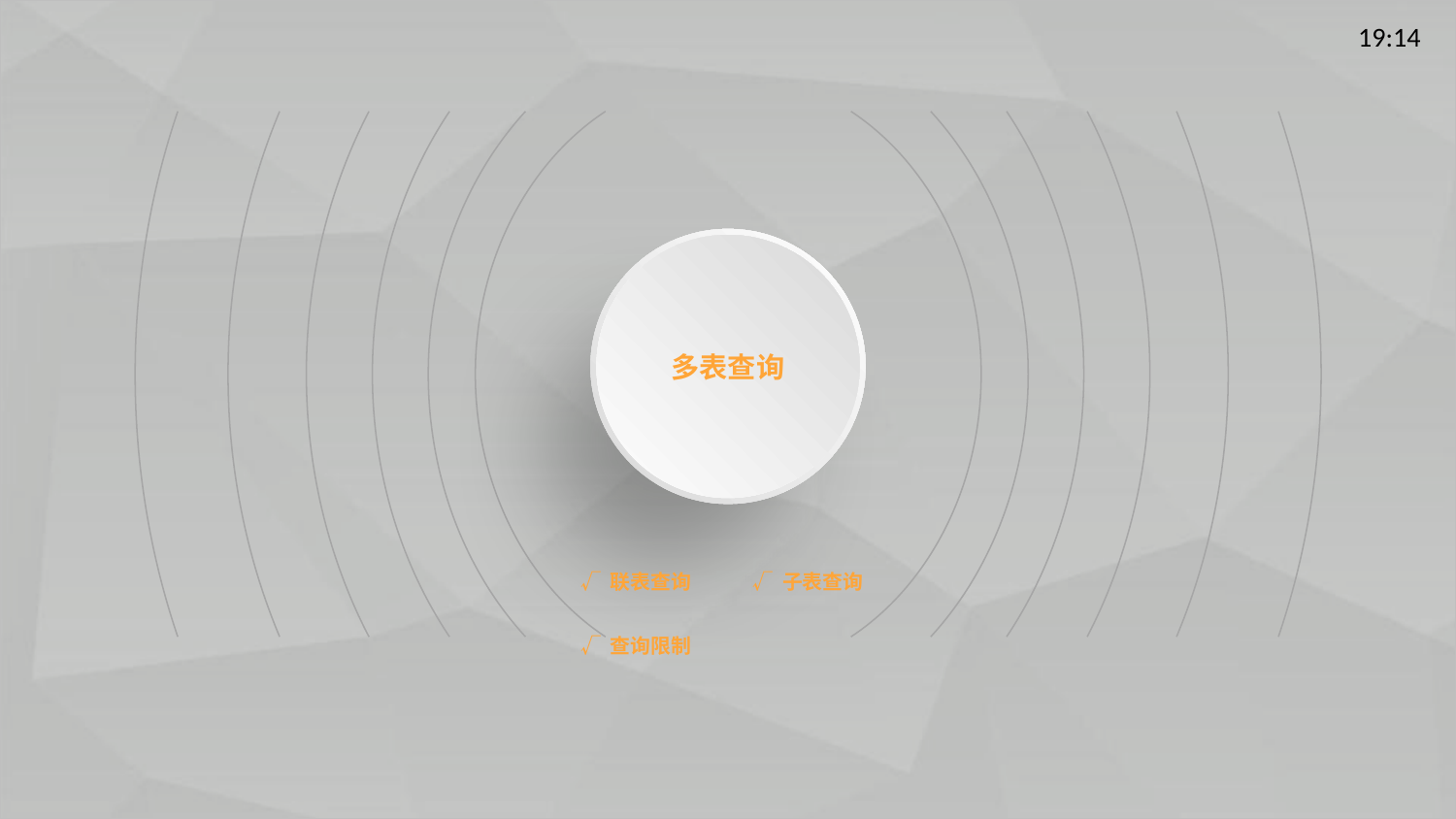

多表查询
√ 联表查询
√ 子表查询
√ 查询限制